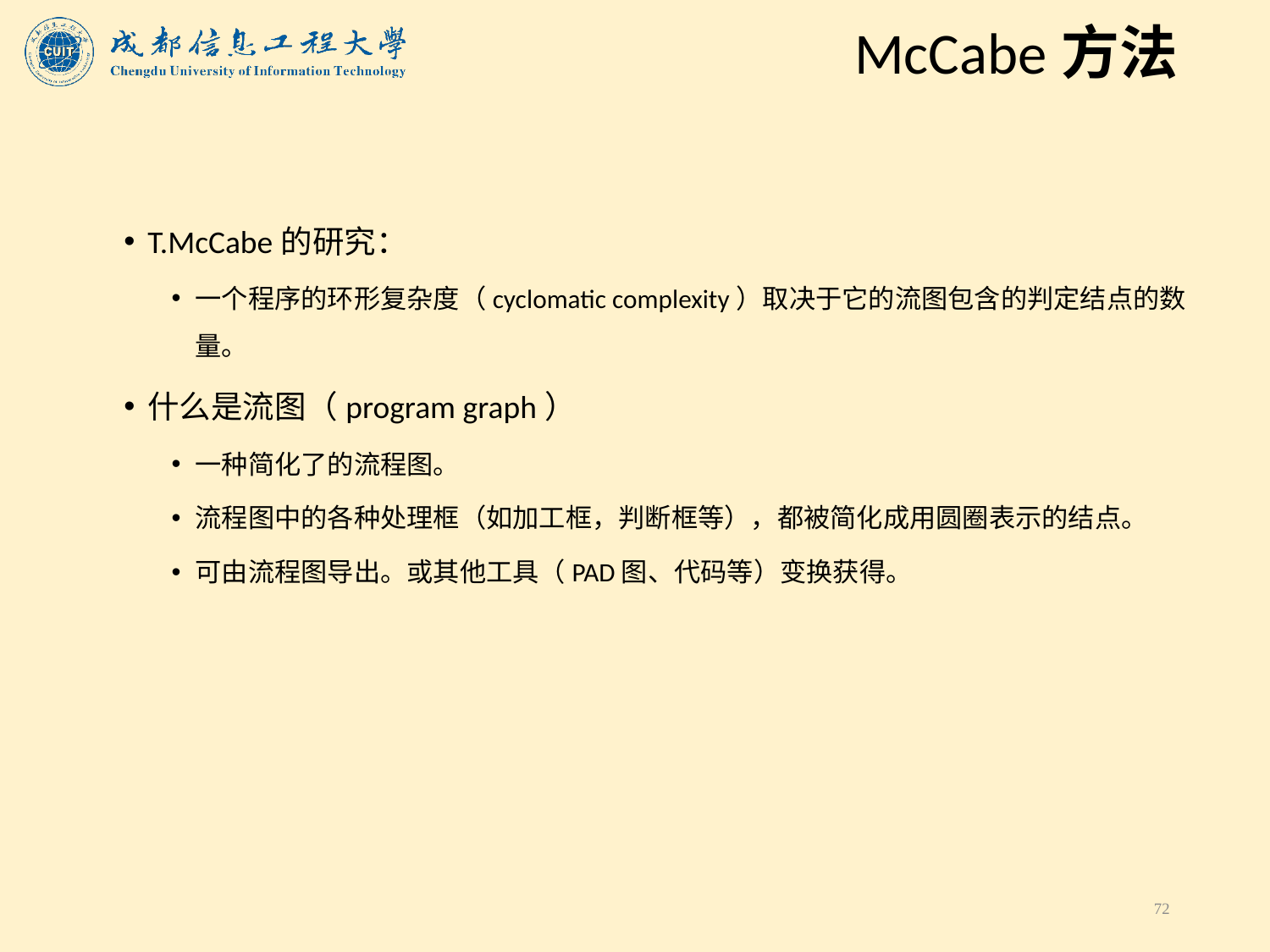

# McCabe方法
T.McCabe的研究：
一个程序的环形复杂度（cyclomatic complexity）取决于它的流图包含的判定结点的数量。
什么是流图（program graph）
一种简化了的流程图。
流程图中的各种处理框（如加工框，判断框等），都被简化成用圆圈表示的结点。
可由流程图导出。或其他工具（PAD图、代码等）变换获得。

72